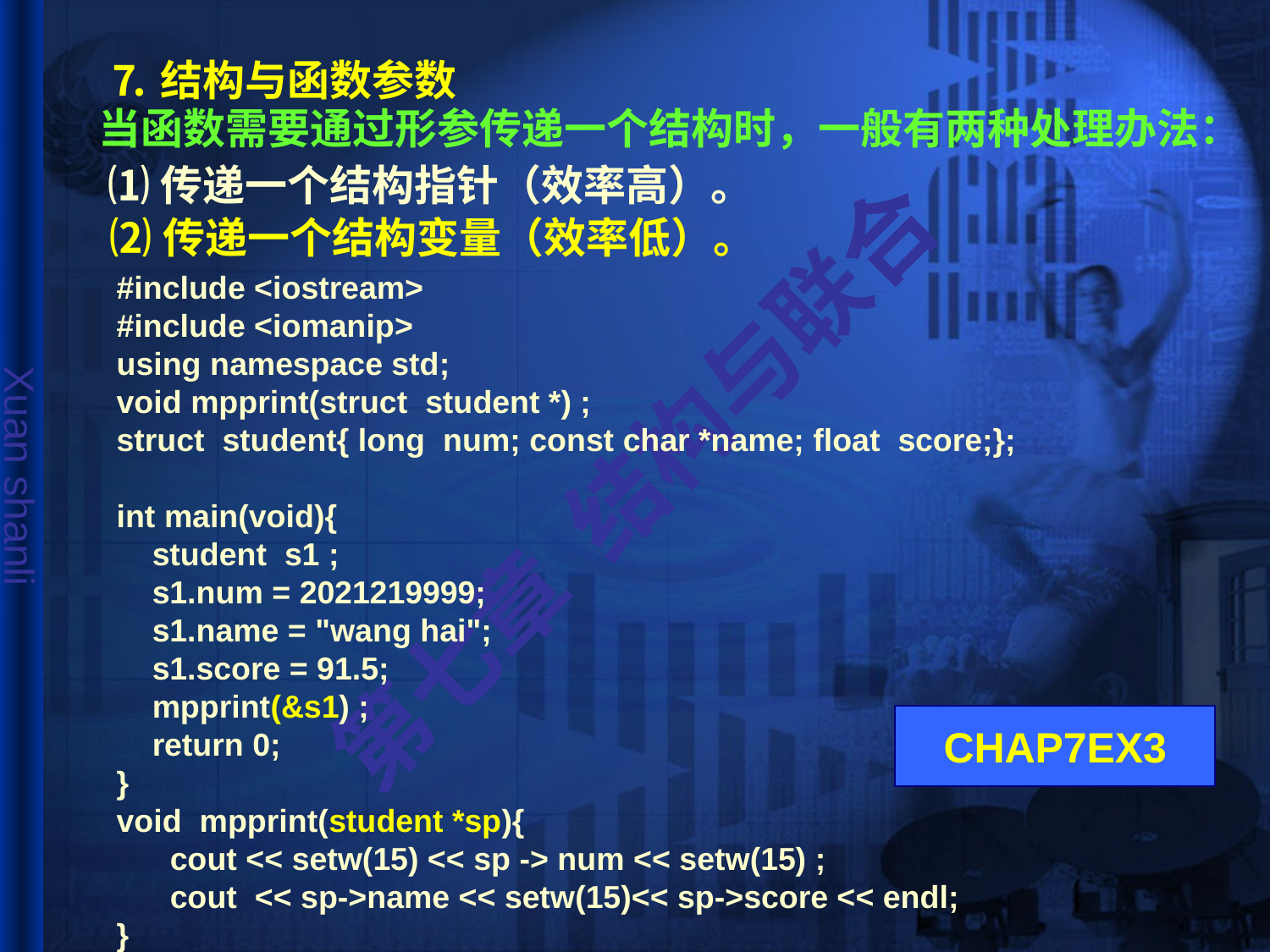

# ⒎结构与函数参数
    当函数需要通过形参传递一个结构时，一般有两种处理办法：
⑴传递一个结构指针（效率高）。
⑵传递一个结构变量（效率低）。
#include <iostream>
#include <iomanip>
using namespace std;
void mpprint(struct  student *) ;
struct  student{ long  num; const char *name; float  score;};

int main(void){
    student  s1 ;
    s1.num = 2021219999;
    s1.name = "wang hai";
    s1.score = 91.5;
    mpprint(&s1) ;
    return 0;
}
void  mpprint(student *sp){
      cout << setw(15) << sp -> num << setw(15) ;
      cout  << sp->name << setw(15)<< sp->score << endl;
}
CHAP7EX3